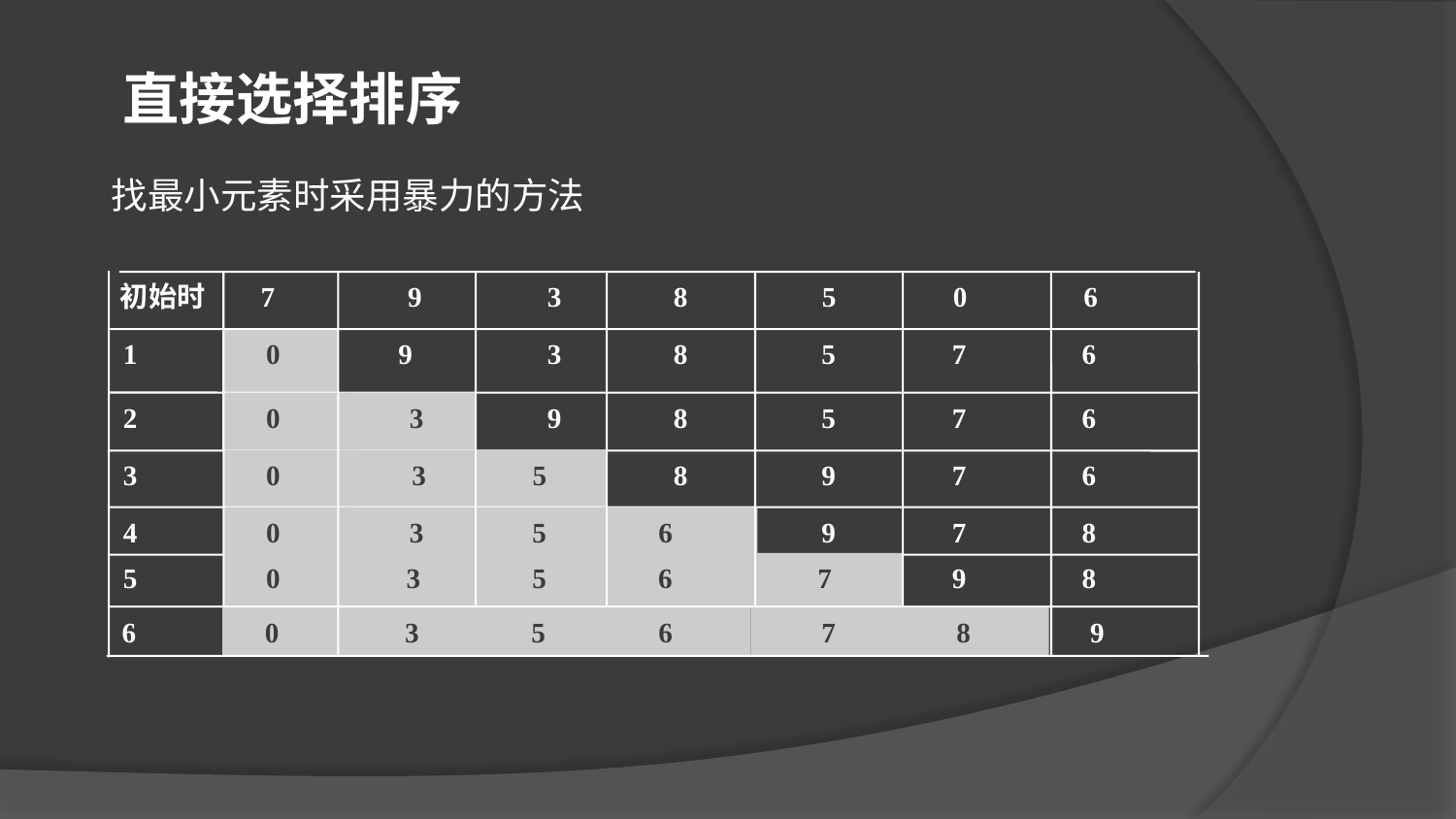

直接选择排序
找最小元素时采用暴力的方法
初始时

7
9
3
8
5
0
6

1

    0
9
3
8
5
7
6

2
    0
       3
9
8
5
7
6

3
    0
       3
      5
8
9
7
6

4
    0
       3
      5
      6
9
7
8

5
    0
      3
      5
      6
       7
9
8

6
    0
      3
      5
      6
        7
      8
9